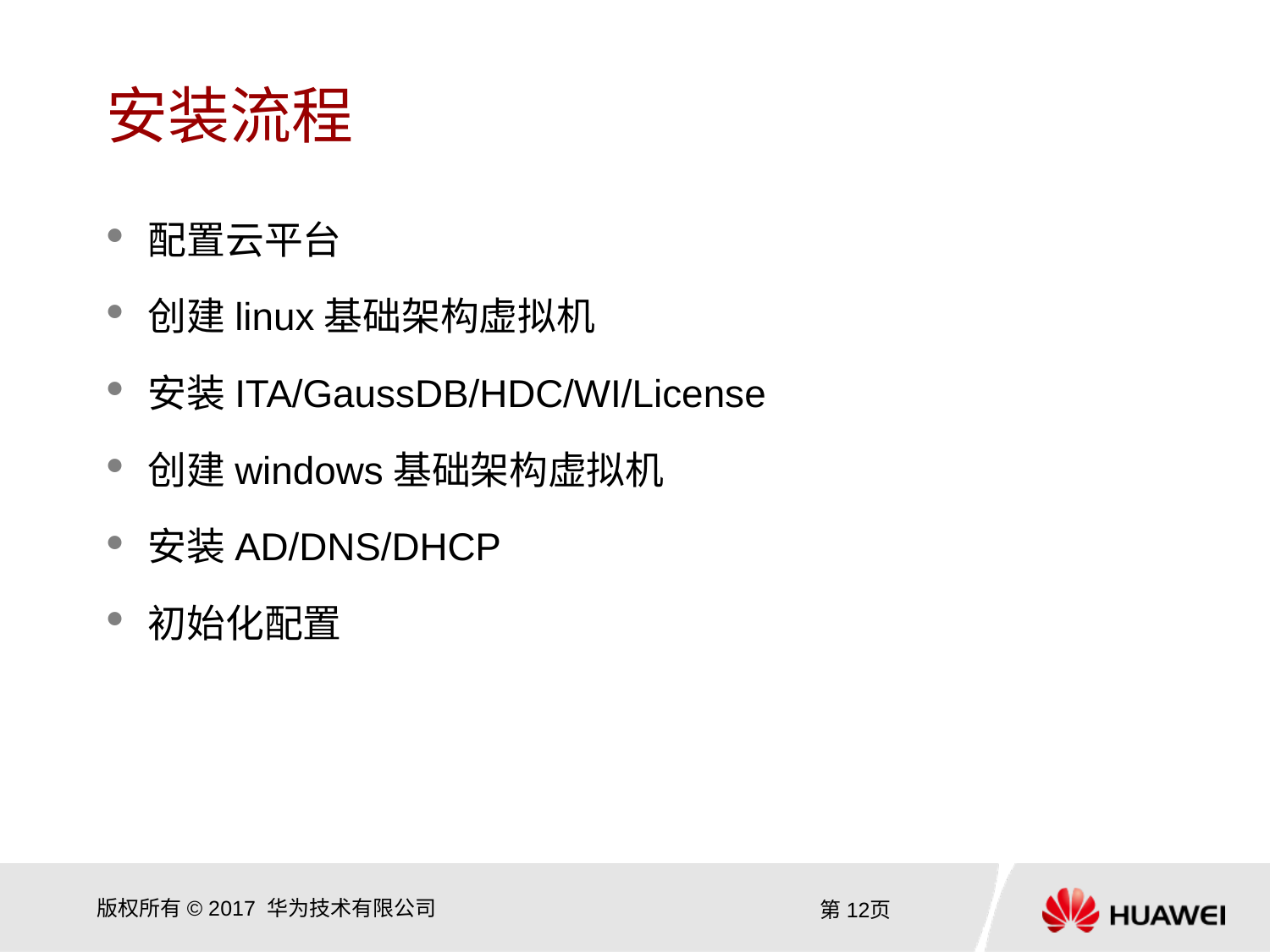

# 安装流程
配置云平台
创建linux基础架构虚拟机
安装ITA/GaussDB/HDC/WI/License
创建windows基础架构虚拟机
安装AD/DNS/DHCP
初始化配置